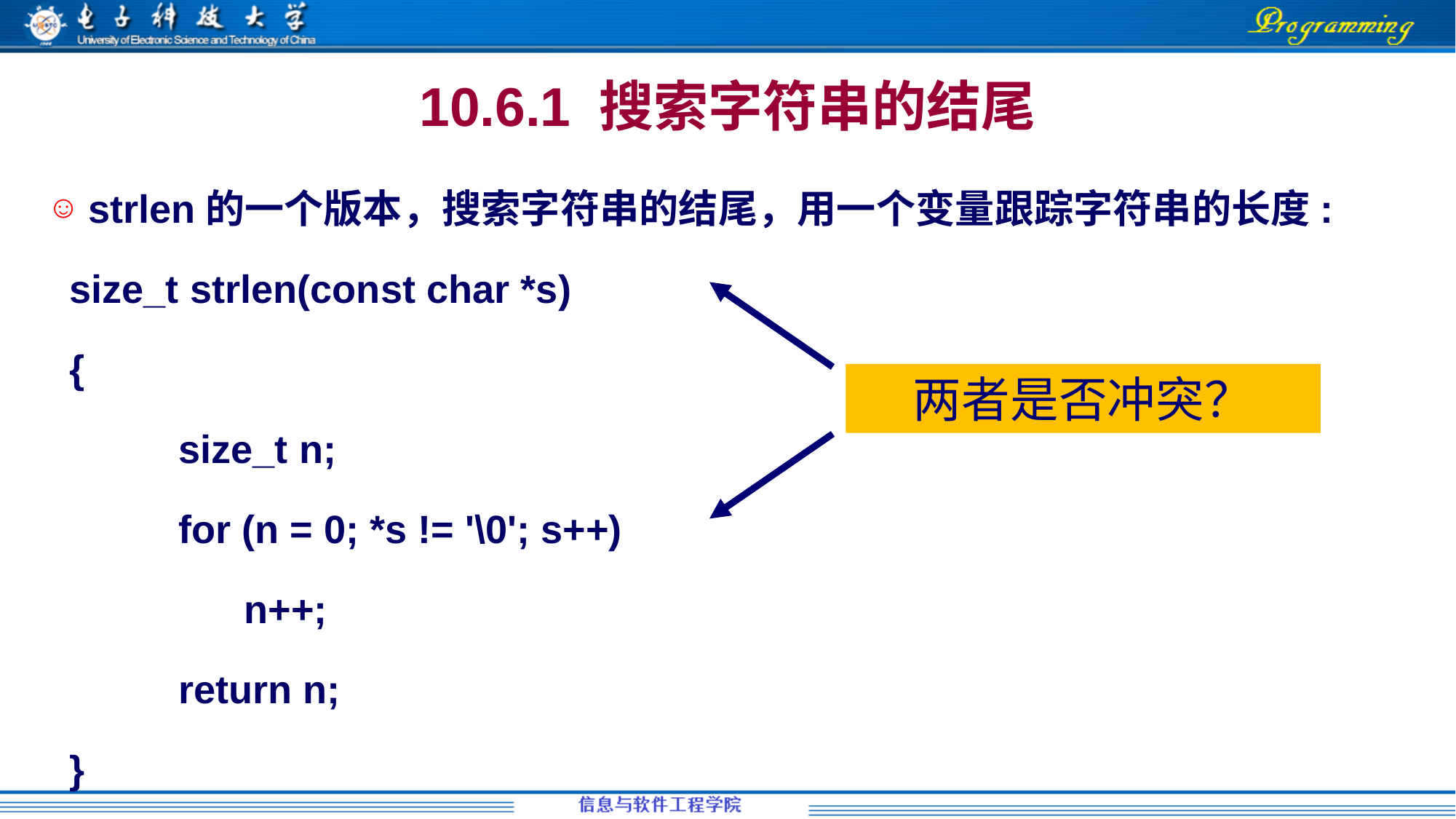

10.6.1 搜索字符串的结尾
strlen的一个版本，搜索字符串的结尾，用一个变量跟踪字符串的长度:
  size_t strlen(const char *s)
  {
	  size_t n;
 	  for (n = 0; *s != '\0'; s++)
	        n++;
	  return n;
  }
两者是否冲突？